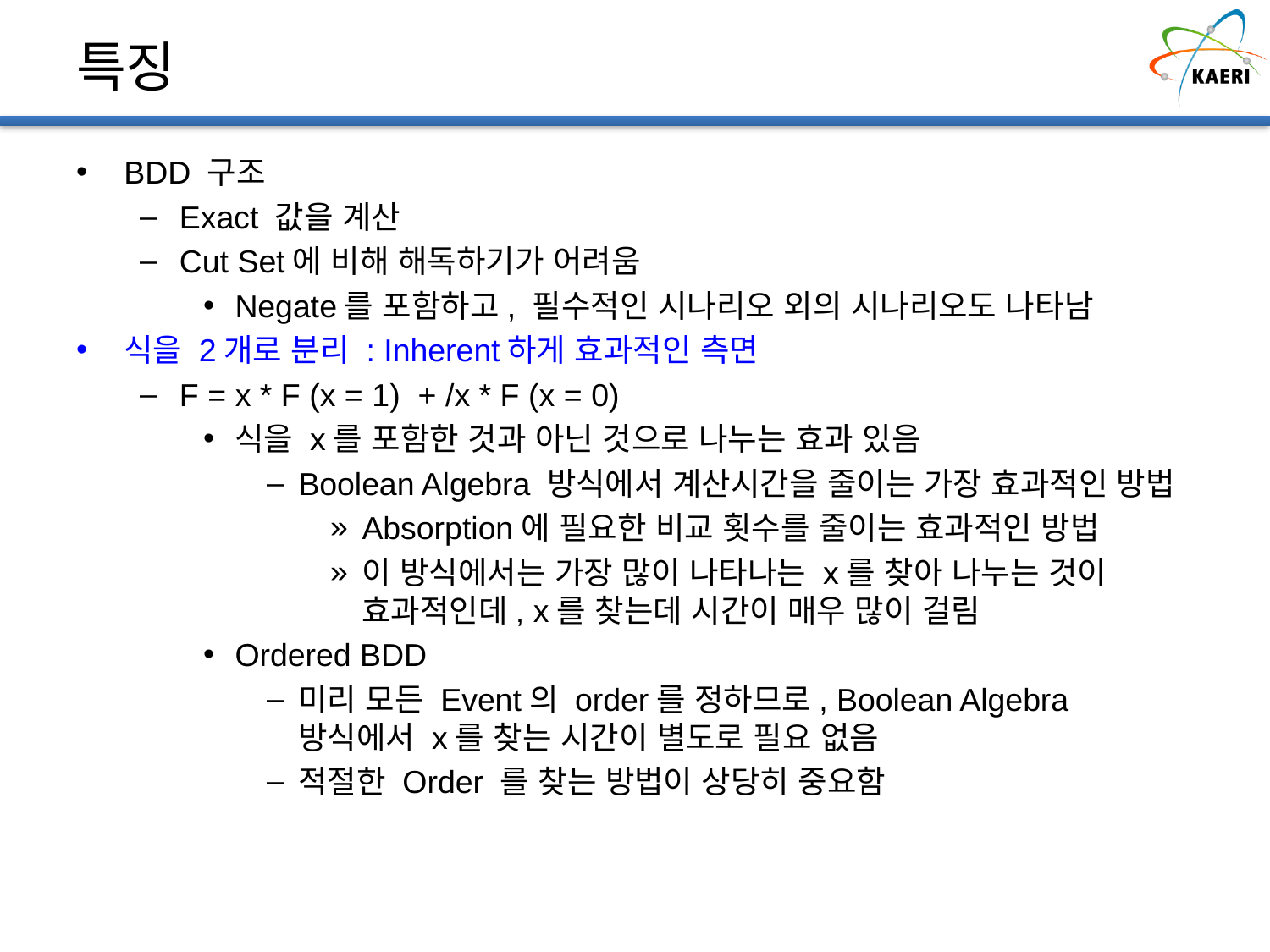

# 특징
BDD 구조
Exact 값을 계산
Cut Set에 비해 해독하기가 어려움
Negate를 포함하고, 필수적인 시나리오 외의 시나리오도 나타남
식을 2개로 분리 : Inherent하게 효과적인 측면
F = x * F (x = 1)  + /x * F (x = 0)
식을 x를 포함한 것과 아닌 것으로 나누는 효과 있음
Boolean Algebra 방식에서 계산시간을 줄이는 가장 효과적인 방법
Absorption에 필요한 비교 횟수를 줄이는 효과적인 방법
이 방식에서는 가장 많이 나타나는 x를 찾아 나누는 것이 효과적인데, x를 찾는데 시간이 매우 많이 걸림
Ordered BDD
미리 모든 Event의 order를 정하므로, Boolean Algebra 방식에서 x를 찾는 시간이 별도로 필요 없음
적절한 Order 를 찾는 방법이 상당히 중요함